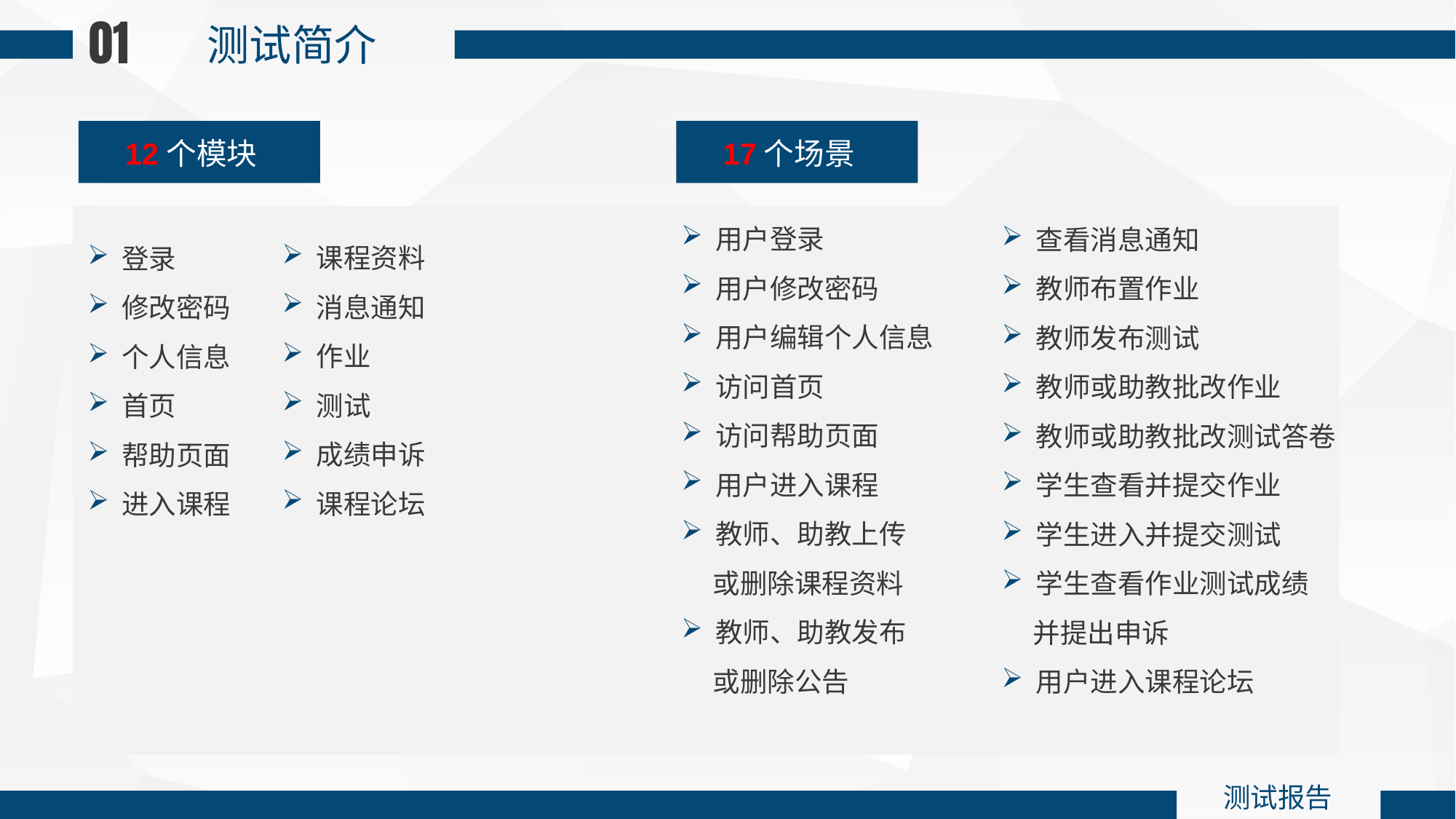

01
测试简介

    12个模块

    17个场景
用户登录
用户修改密码
用户编辑个人信息
访问首页
访问帮助页面
用户进入课程
教师、助教上传
    或删除课程资料
教师、助教发布
    或删除公告

查看消息通知
教师布置作业
教师发布测试
教师或助教批改作业
教师或助教批改测试答卷
学生查看并提交作业
学生进入并提交测试
学生查看作业测试成绩
    并提出申诉
用户进入课程论坛

课程资料
消息通知
作业
测试
成绩申诉
课程论坛
登录
修改密码
个人信息
首页
帮助页面
进入课程

测试报告